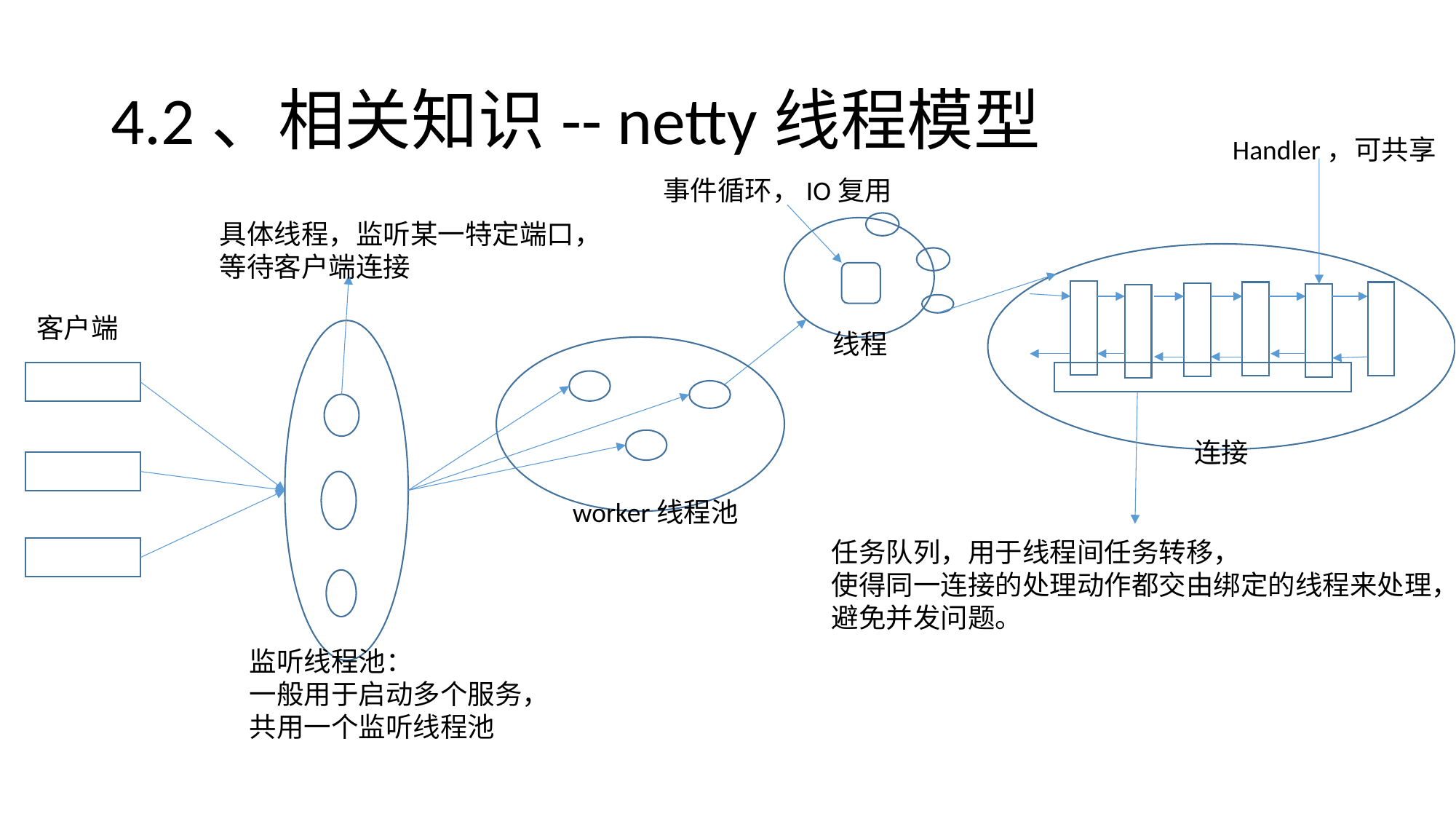

# 4.2、相关知识-- netty线程模型
Handler，可共享

连接
事件循环，IO复用

线程
具体线程，监听某一特定端口，
等待客户端连接
客户端

worker线程池

任务队列，用于线程间任务转移，
使得同一连接的处理动作都交由绑定的线程来处理，
避免并发问题。

监听线程池：
一般用于启动多个服务，
共用一个监听线程池